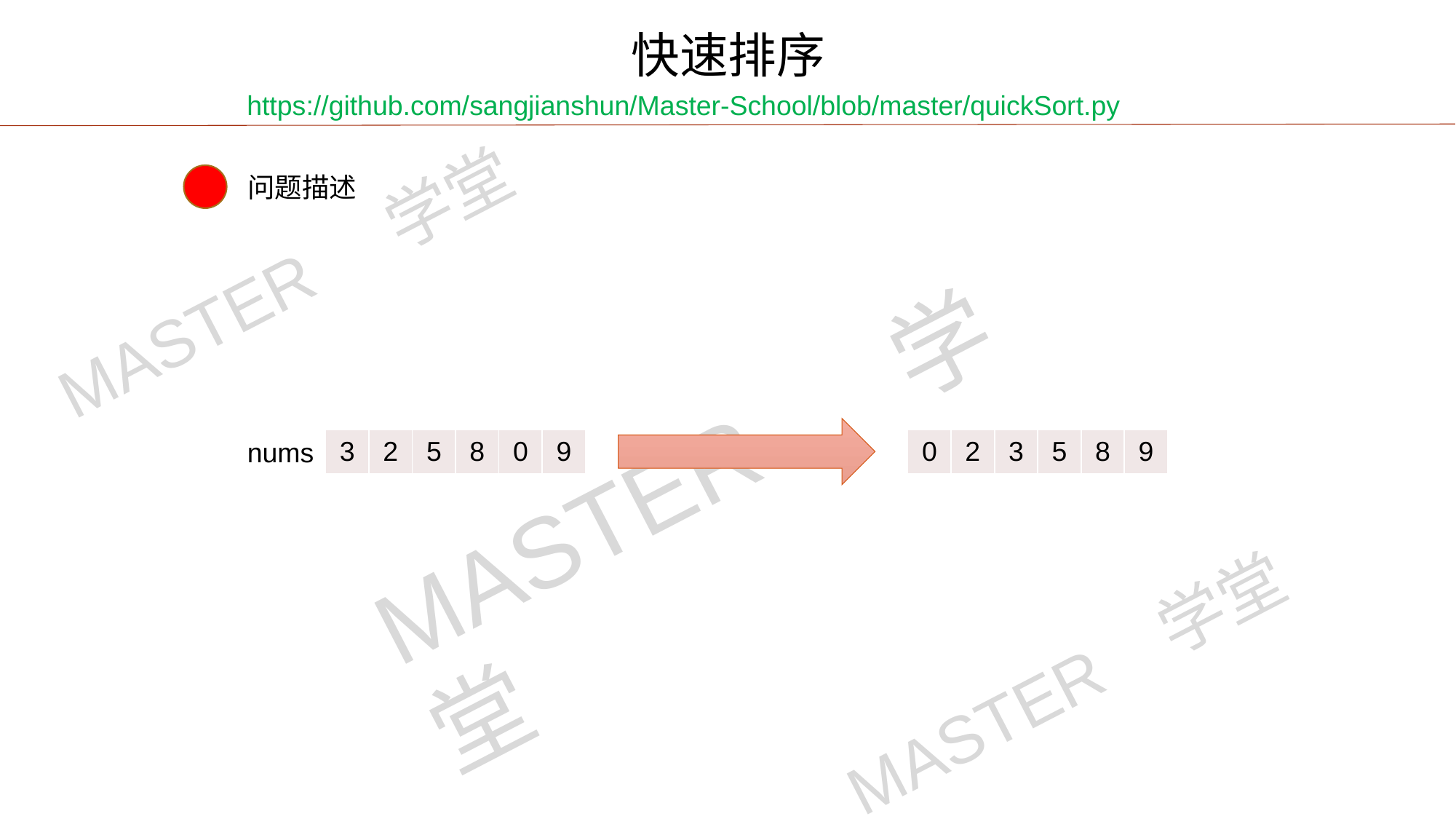

快速排序
https://github.com/sangjianshun/Master-School/blob/master/quickSort.py
问题描述

| 3 | 2 | 5 | 8 | 0 | 9 |
| --- | --- | --- | --- | --- | --- |
nums
| 0 | 2 | 3 | 5 | 8 | 9 |
| --- | --- | --- | --- | --- | --- |